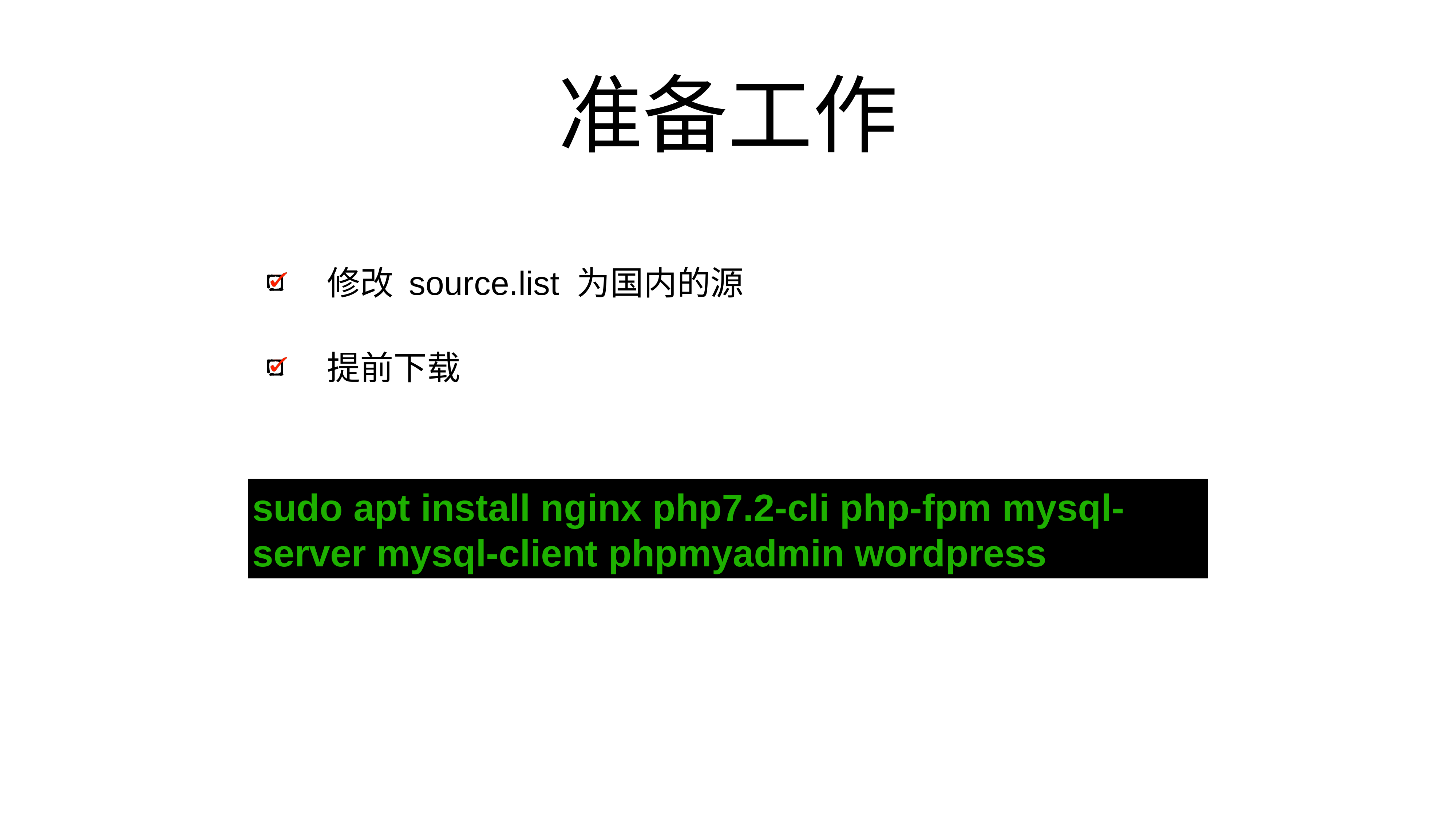

# 准备工作
修改 source.list 为国内的源
提前下载
sudo apt install nginx php7.2-cli php-fpm mysql-server mysql-client phpmyadmin wordpress